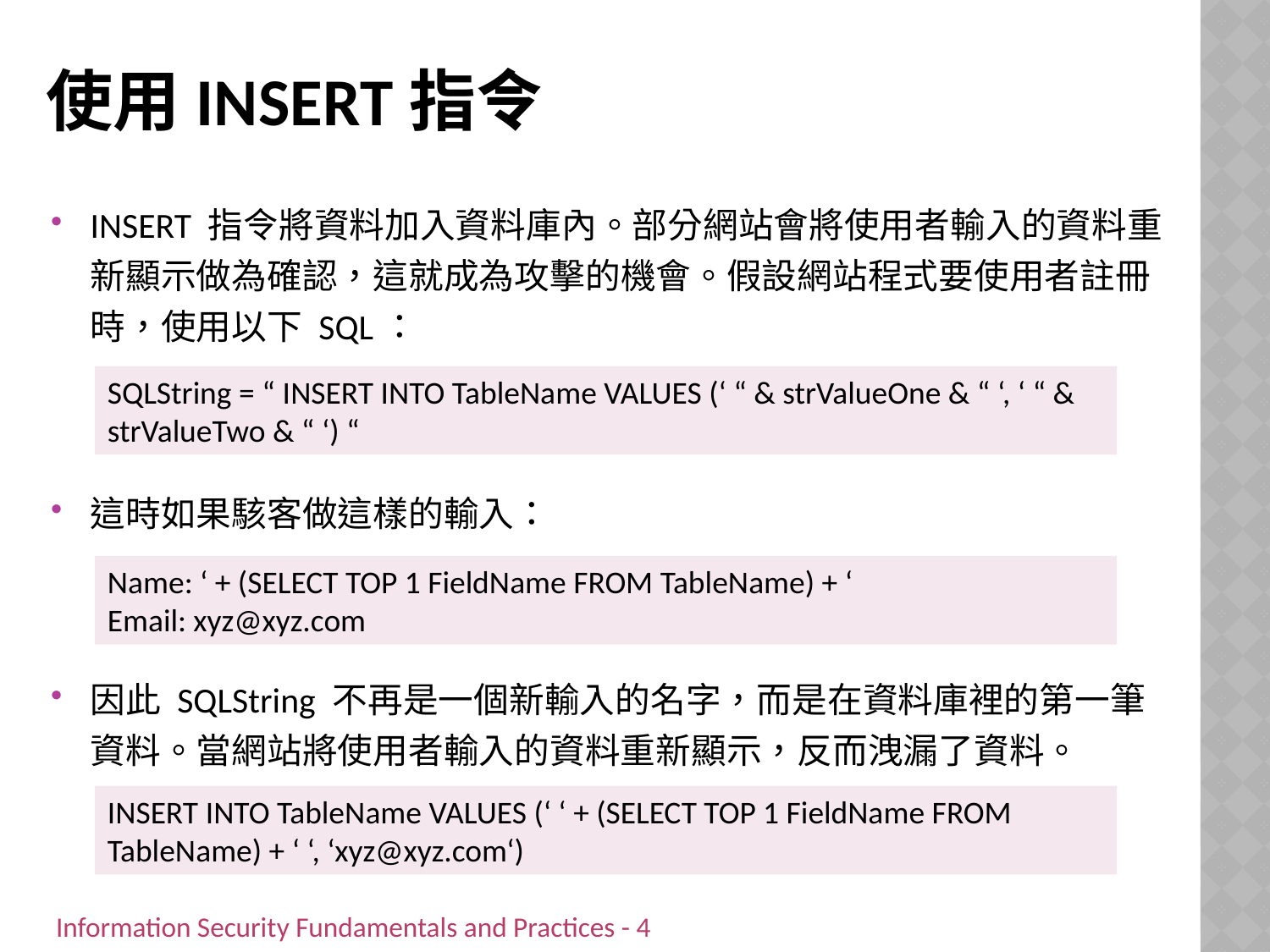

# 使用INSERT指令
INSERT 指令將資料加入資料庫內。部分網站會將使用者輸入的資料重新顯示做為確認，這就成為攻擊的機會。假設網站程式要使用者註冊時，使用以下 SQL：

這時如果駭客做這樣的輸入：

因此 SQLString 不再是一個新輸入的名字，而是在資料庫裡的第一筆資料。當網站將使用者輸入的資料重新顯示，反而洩漏了資料。

SQLString = “ INSERT INTO TableName VALUES (‘ “ & strValueOne & “ ‘, ‘ “ & strValueTwo & “ ‘) “
Name: ‘ + (SELECT TOP 1 FieldName FROM TableName) + ‘
Email: xyz@xyz.com
INSERT INTO TableName VALUES (‘ ‘ + (SELECT TOP 1 FieldName FROM TableName) + ‘ ‘, ‘xyz@xyz.com‘)